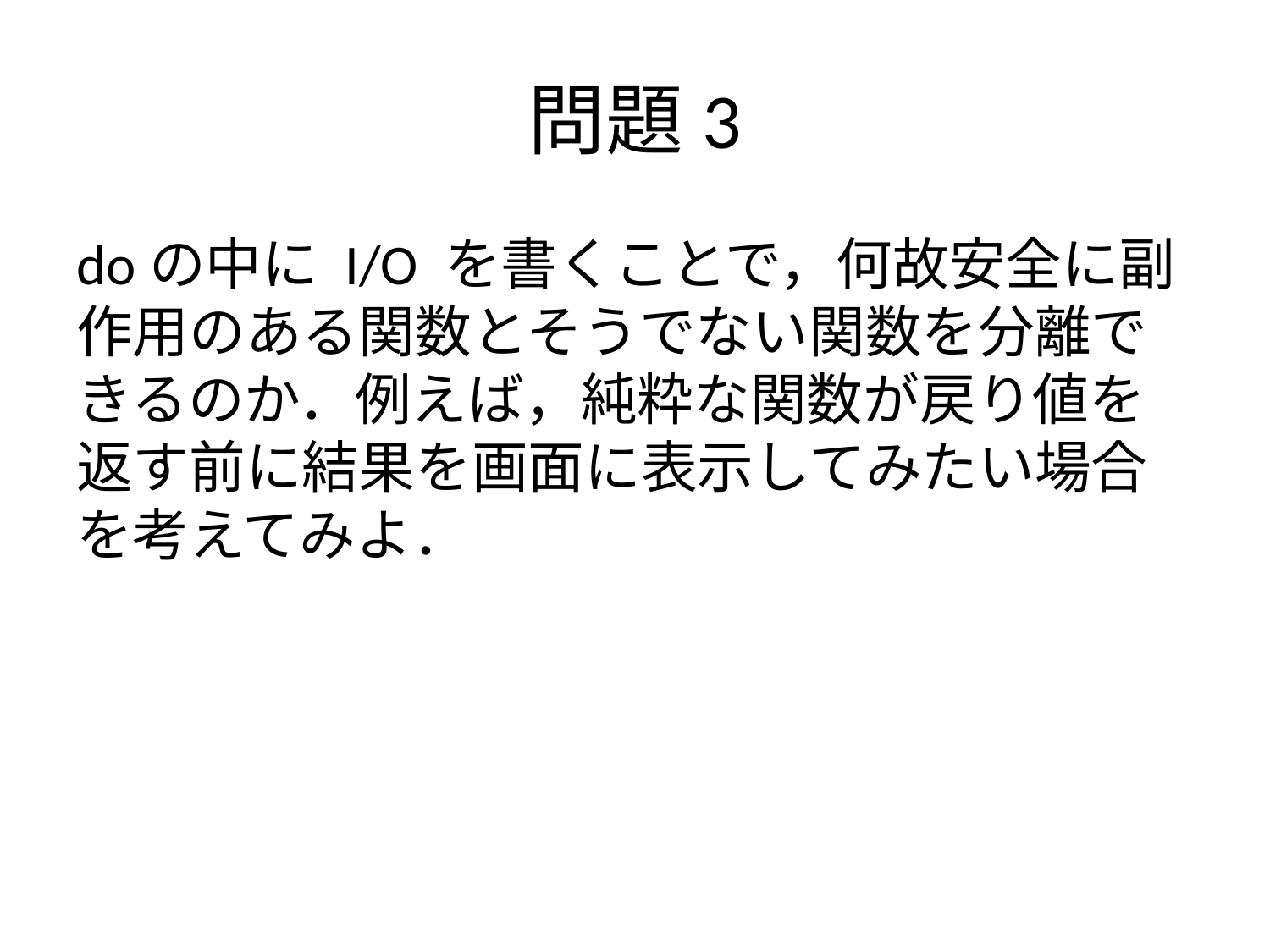

# 問題3
doの中に I/O を書くことで，何故安全に副作用のある関数とそうでない関数を分離できるのか．例えば，純粋な関数が戻り値を返す前に結果を画面に表示してみたい場合を考えてみよ．